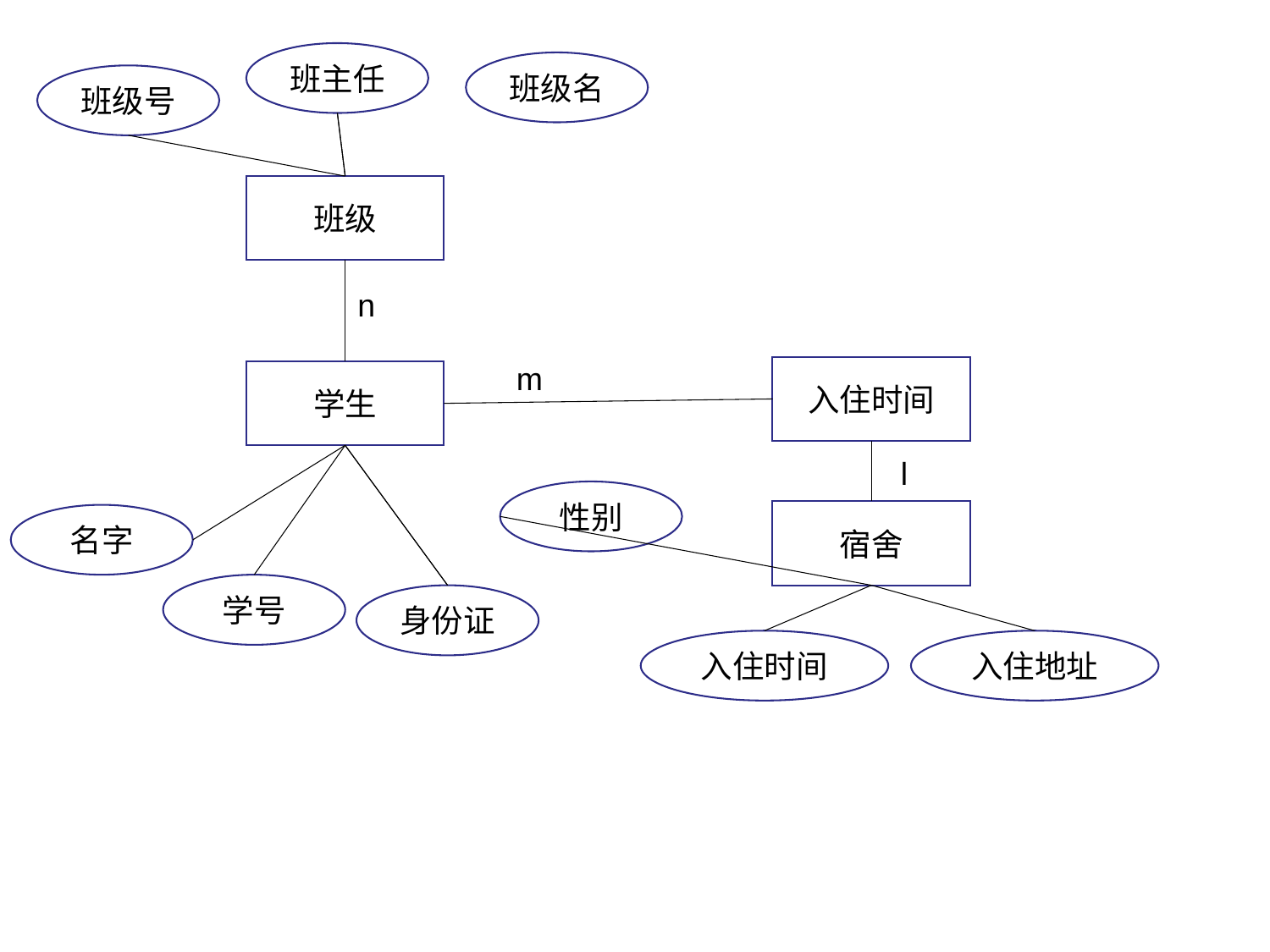

班主任
班级名
班级号
班级
n
m
入住时间
学生
l
性别
宿舍
名字
学号
身份证
入住时间
入住地址